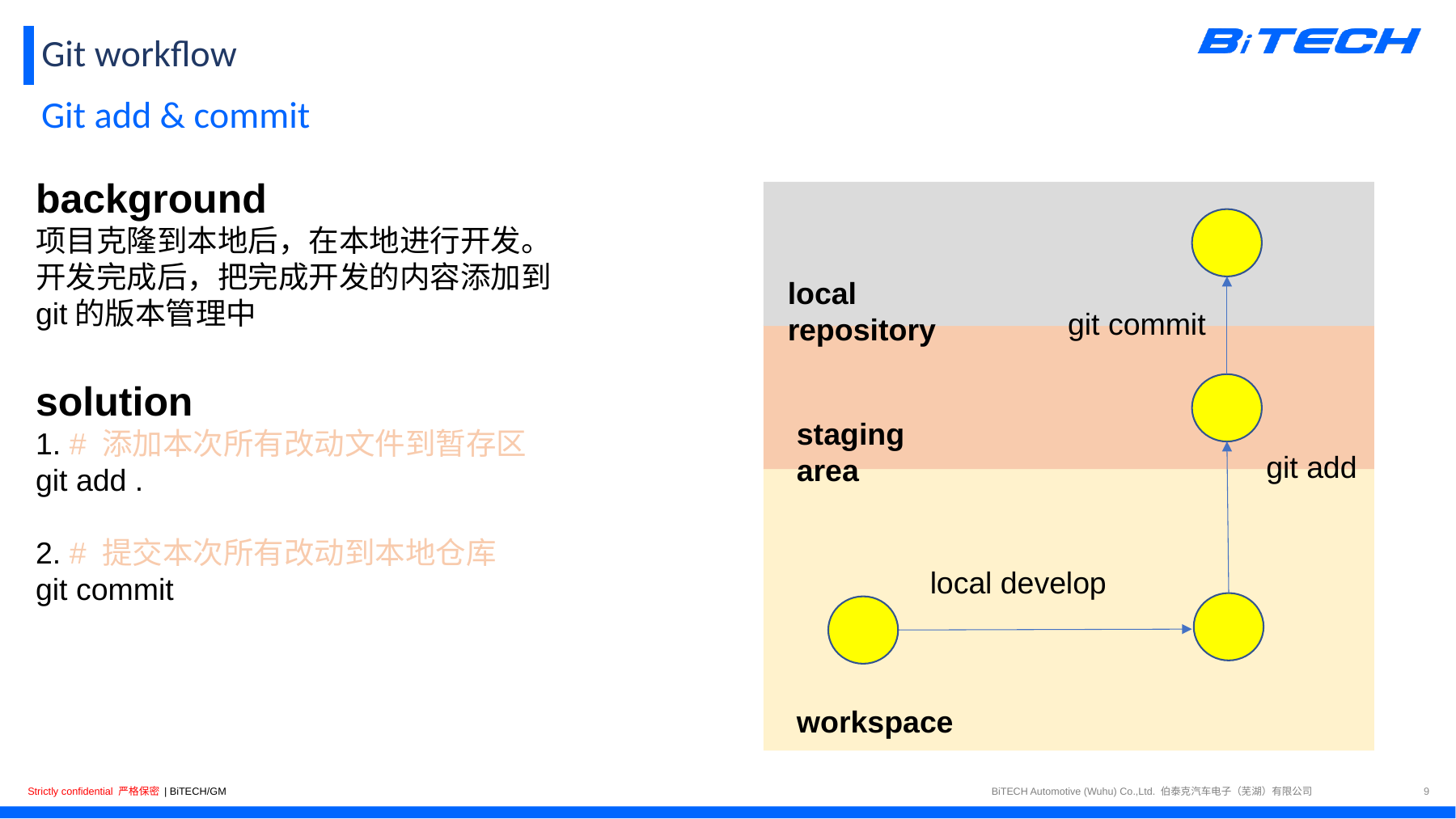

# Git workflow
Git add & commit
background
项目克隆到本地后，在本地进行开发。
开发完成后，把完成开发的内容添加到
git的版本管理中

solution
1. # 添加本次所有改动文件到暂存区
git add .

2. # 提交本次所有改动到本地仓库
git commit

local repository

git commit

staging area
git add

local develop

workspace
9